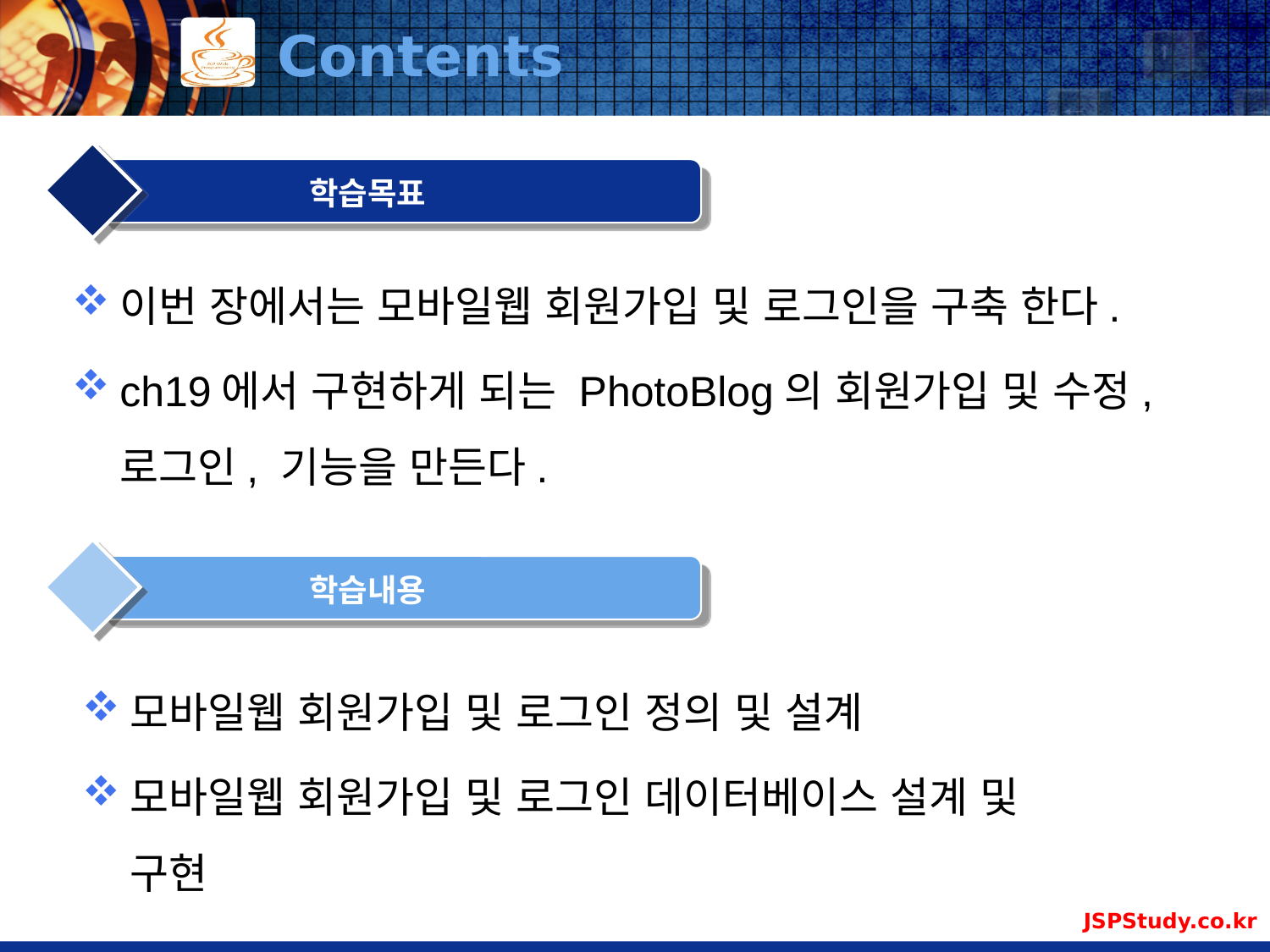

# Contents

학습목표
이번 장에서는 모바일웹 회원가입 및 로그인을 구축 한다.
ch19에서 구현하게 되는 PhotoBlog의 회원가입 및 수정, 로그인, 기능을 만든다.

학습내용
모바일웹 회원가입 및 로그인 정의 및 설계
모바일웹 회원가입 및 로그인 데이터베이스 설계 및 구현

JSPStudy.co.kr